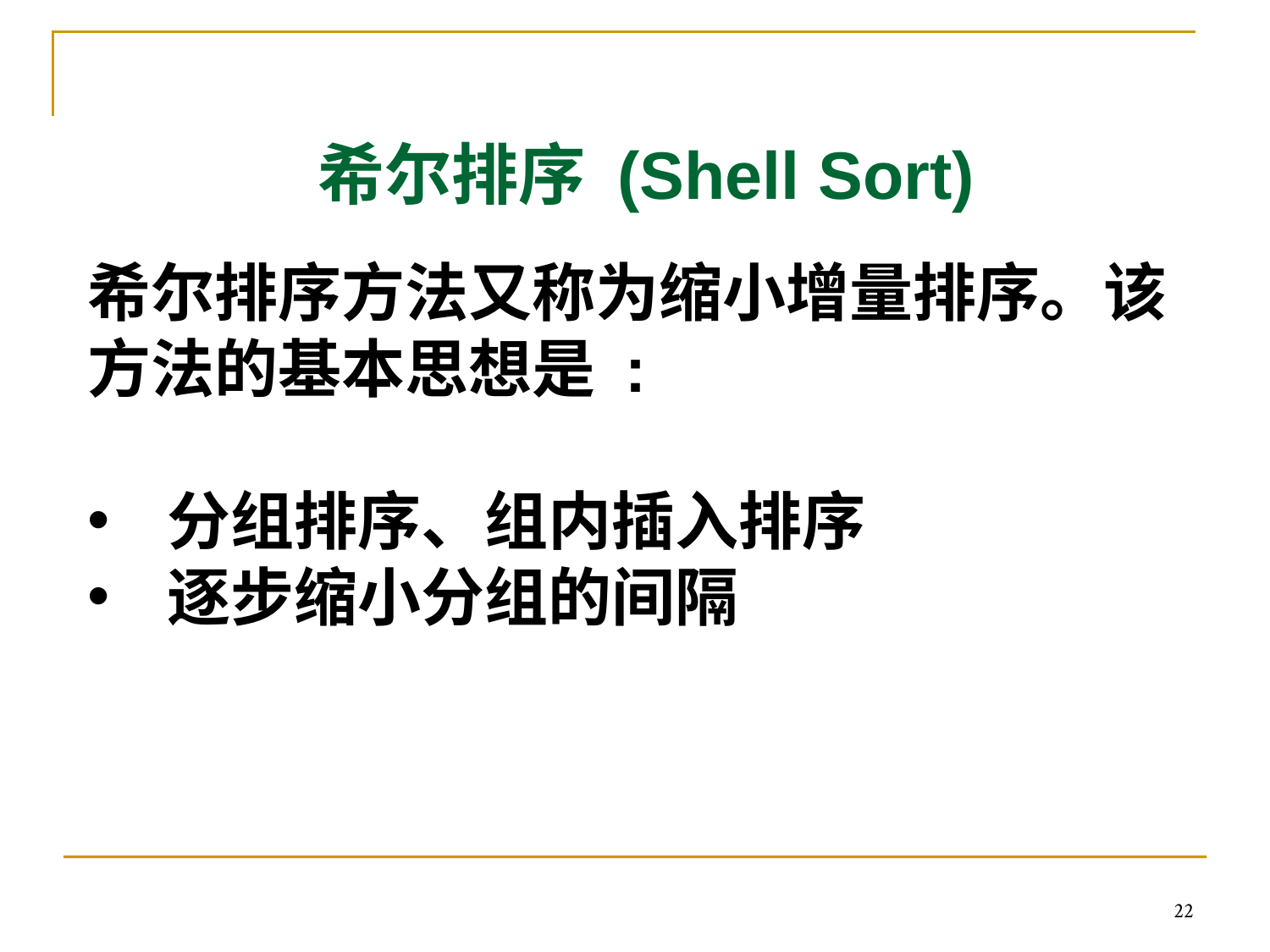

# 希尔排序 (Shell Sort)
希尔排序方法又称为缩小增量排序。该方法的基本思想是 :

分组排序、组内插入排序
逐步缩小分组的间隔
22